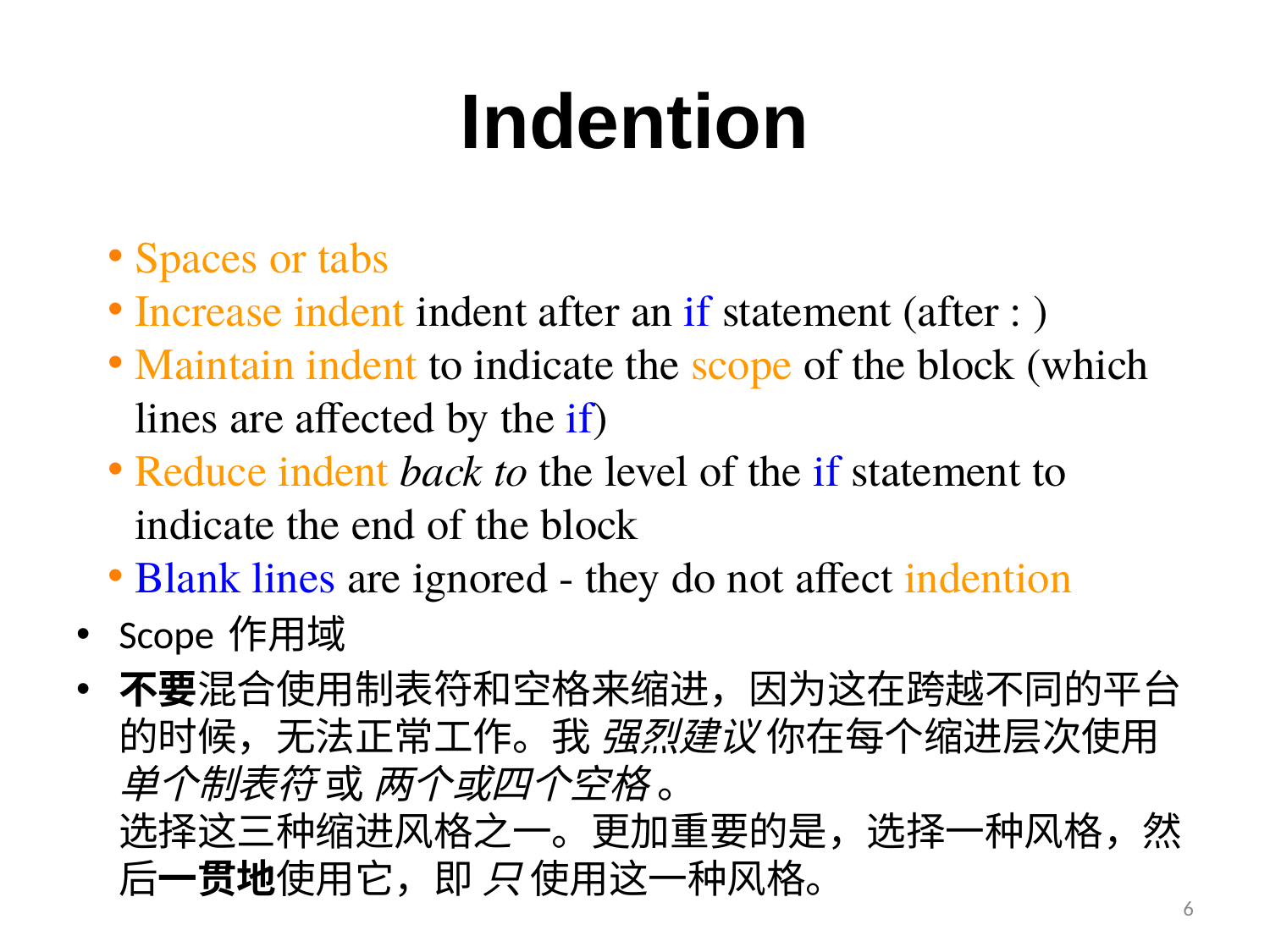

# Indention
Spaces or tabs
Increase indent indent after an if statement (after : )
Maintain indent to indicate the scope of the block (which lines are affected by the if)
Reduce indent back to the level of the if statement to indicate the end of the block
Blank lines are ignored - they do not affect indention
Scope 作用域
不要混合使用制表符和空格来缩进，因为这在跨越不同的平台的时候，无法正常工作。我 强烈建议 你在每个缩进层次使用 单个制表符 或 两个或四个空格 。
选择这三种缩进风格之一。更加重要的是，选择一种风格，然后一贯地使用它，即 只 使用这一种风格。

6